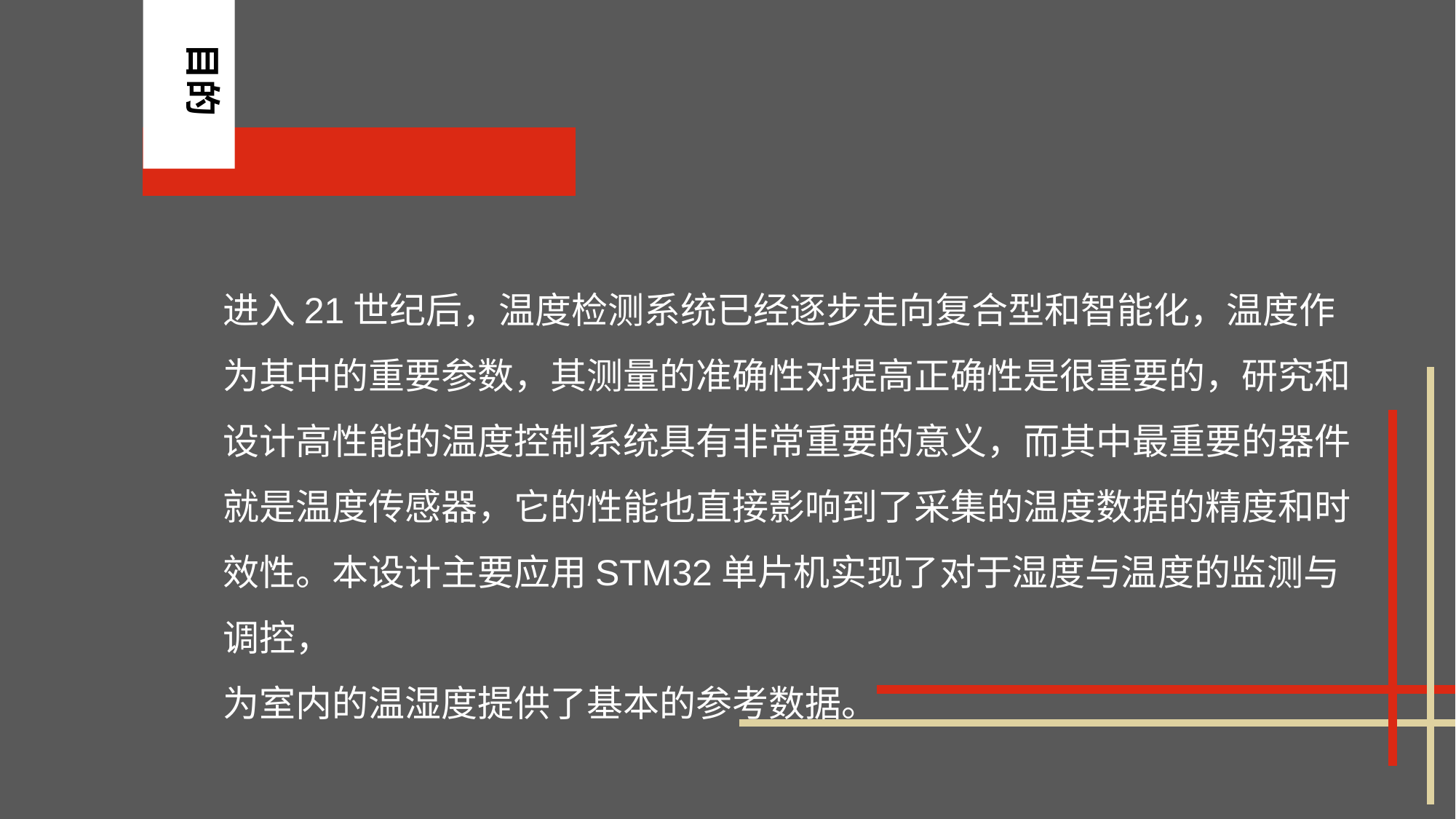

目的

进入21世纪后，温度检测系统已经逐步走向复合型和智能化，温度作为其中的重要参数，其测量的准确性对提高正确性是很重要的，研究和设计高性能的温度控制系统具有非常重要的意义，而其中最重要的器件就是温度传感器，它的性能也直接影响到了采集的温度数据的精度和时效性。本设计主要应用STM32单片机实现了对于湿度与温度的监测与调控，
为室内的温湿度提供了基本的参考数据。